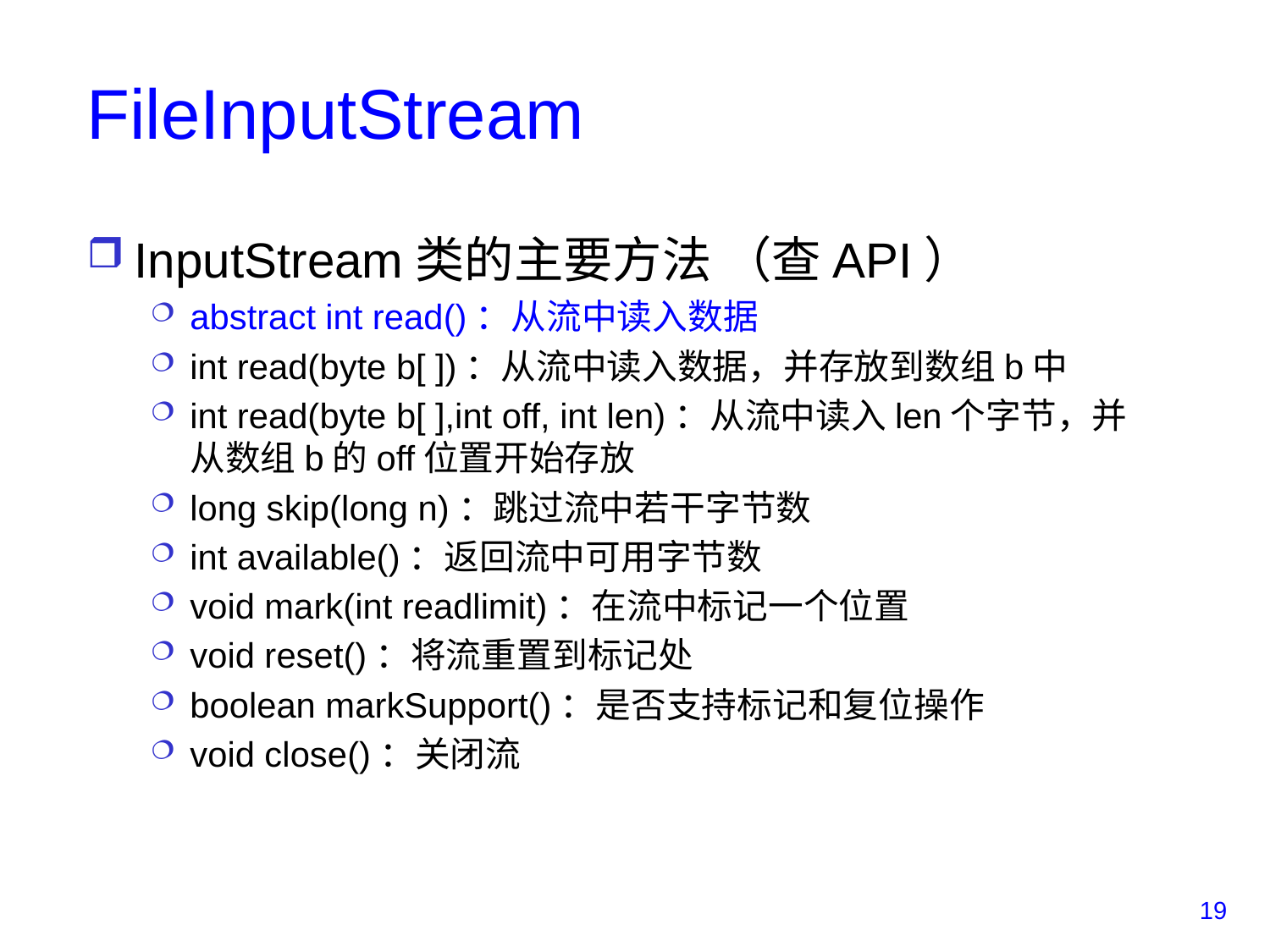

# FileInputStream
InputStream类的主要方法 （查API）
abstract int read()：从流中读入数据
int read(byte b[ ])：从流中读入数据，并存放到数组b中
int read(byte b[ ],int off, int len)：从流中读入len个字节，并从数组b的off位置开始存放
long skip(long n)：跳过流中若干字节数
int available()：返回流中可用字节数
void mark(int readlimit)：在流中标记一个位置
void reset()：将流重置到标记处
boolean markSupport()：是否支持标记和复位操作
void close()：关闭流

19